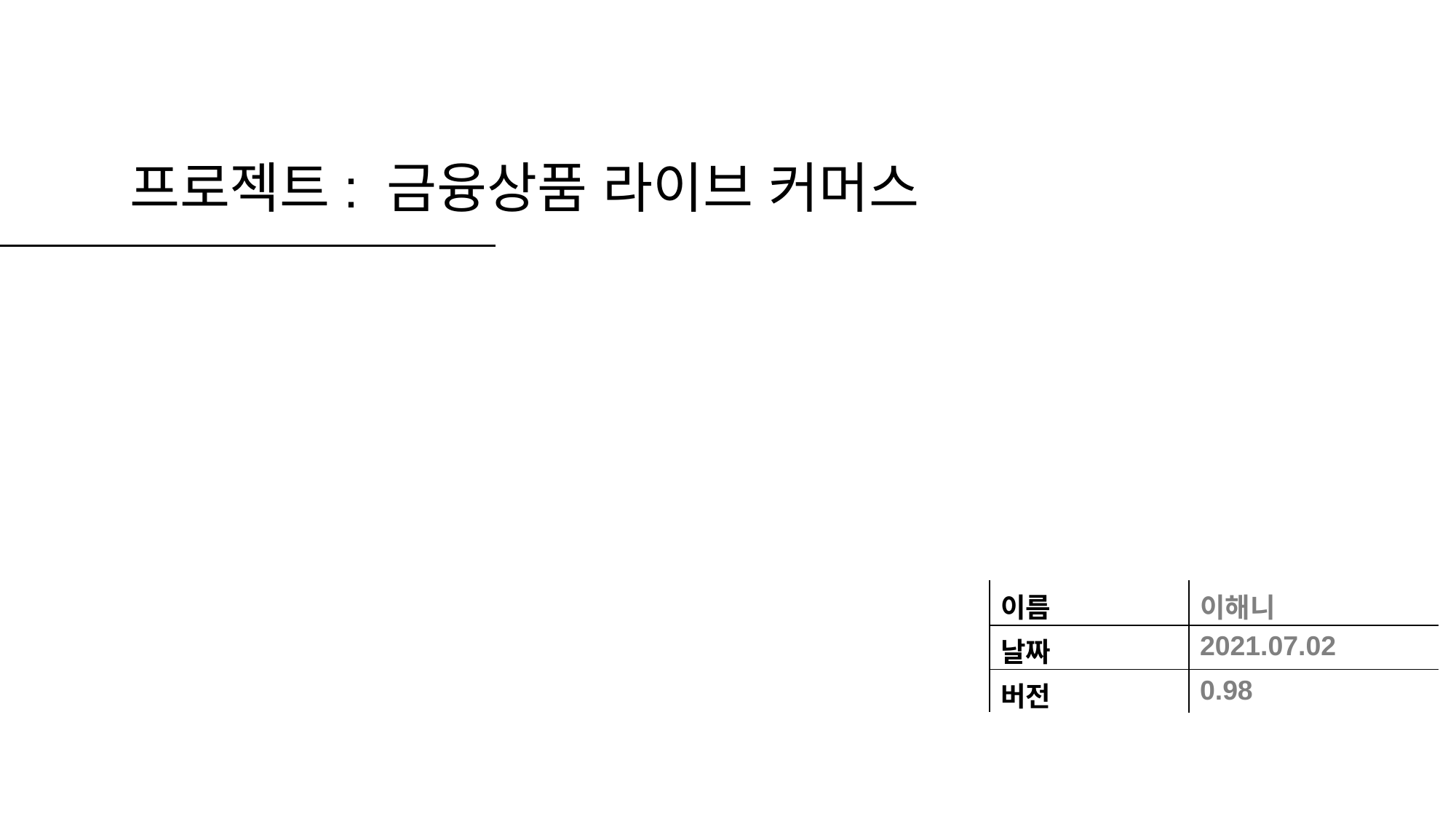

프로젝트: 금융상품 라이브 커머스
|  | 이름 | 이해니 |
| --- | --- | --- |
|  | 날짜 | 2021.07.02 |
|  | 버전 | 0.98 |